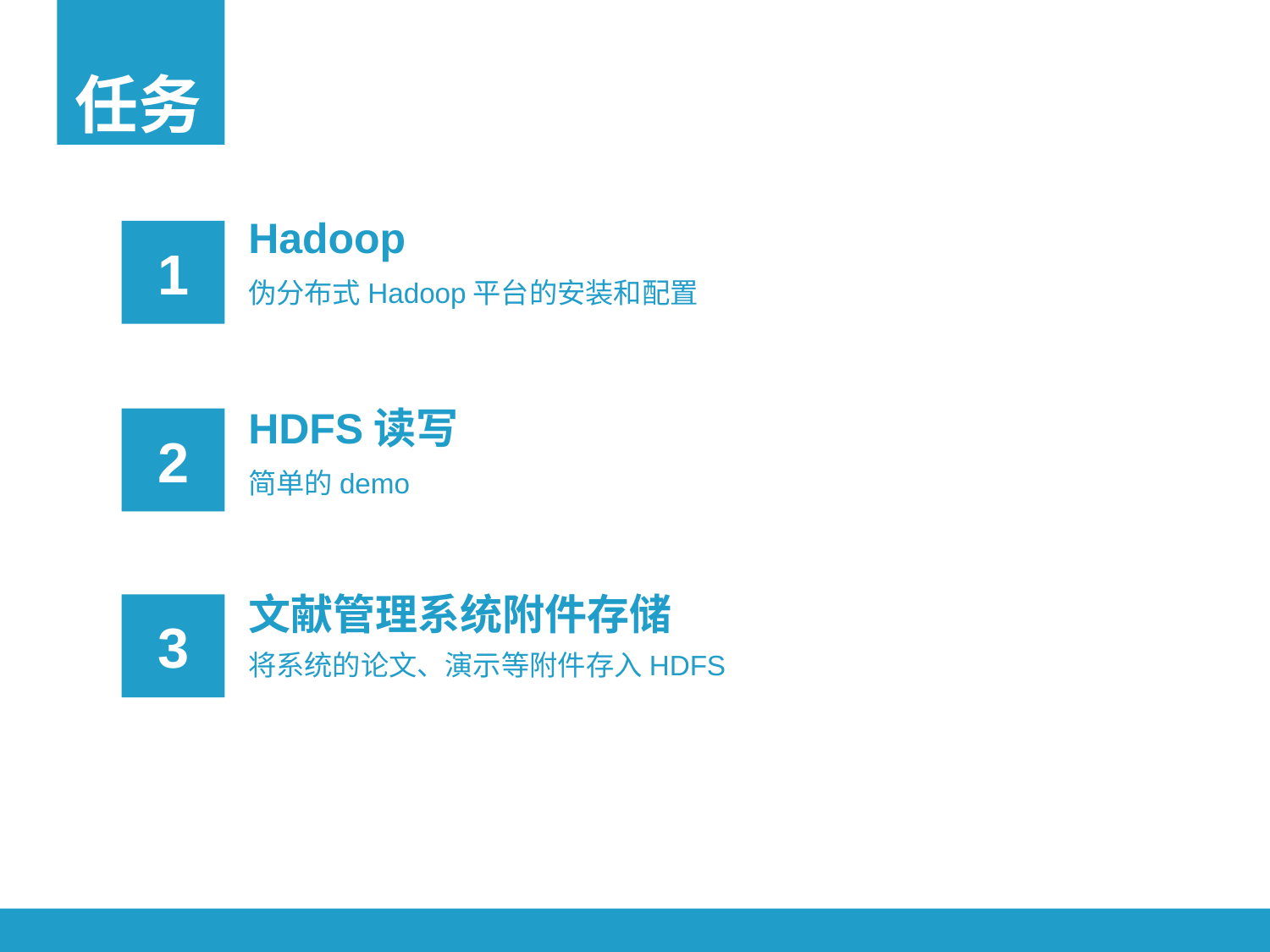

任务
Hadoop
1
伪分布式Hadoop平台的安装和配置
HDFS读写
2
简单的demo
文献管理系统附件存储
3
将系统的论文、演示等附件存入HDFS